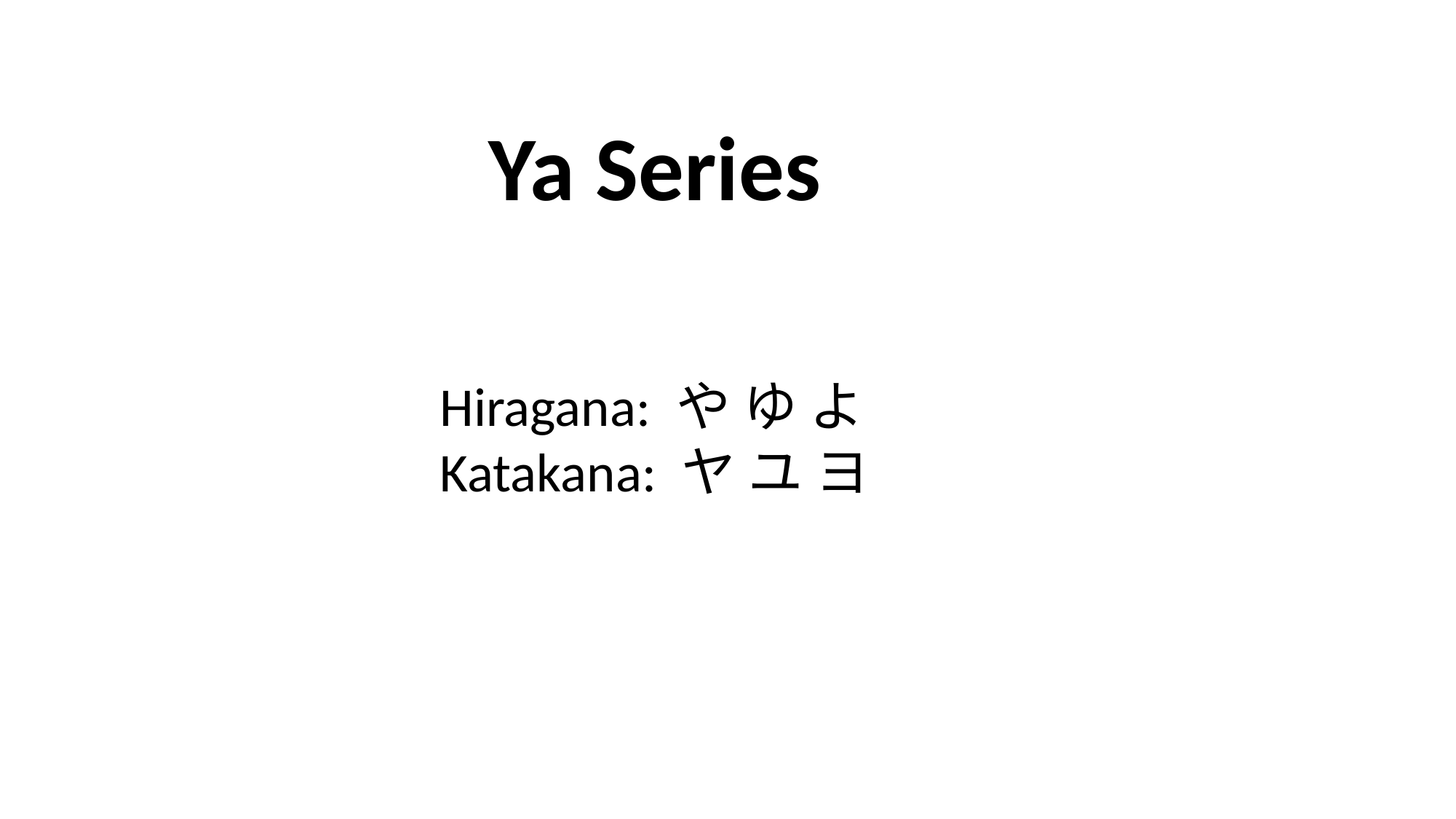

Ya Series
Hiragana: や ゆ よ
Katakana: ヤ ユ ヨ